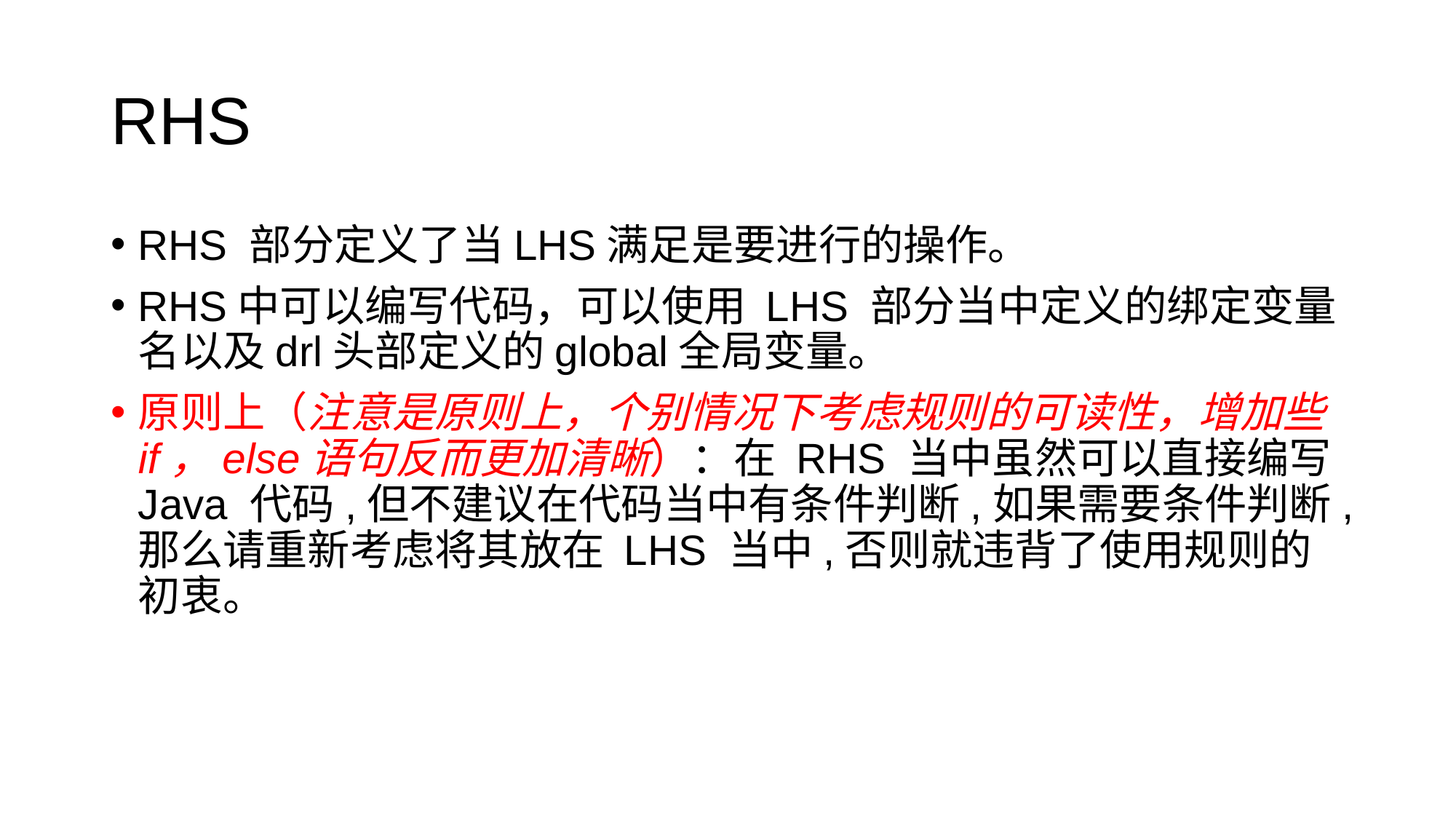

# RHS
RHS 部分定义了当LHS满足是要进行的操作。
RHS中可以编写代码，可以使用 LHS 部分当中定义的绑定变量名以及drl头部定义的global全局变量。
原则上（注意是原则上，个别情况下考虑规则的可读性，增加些if，else语句反而更加清晰）：在 RHS 当中虽然可以直接编写 Java 代码,但不建议在代码当中有条件判断,如果需要条件判断,那么请重新考虑将其放在 LHS 当中,否则就违背了使用规则的初衷。